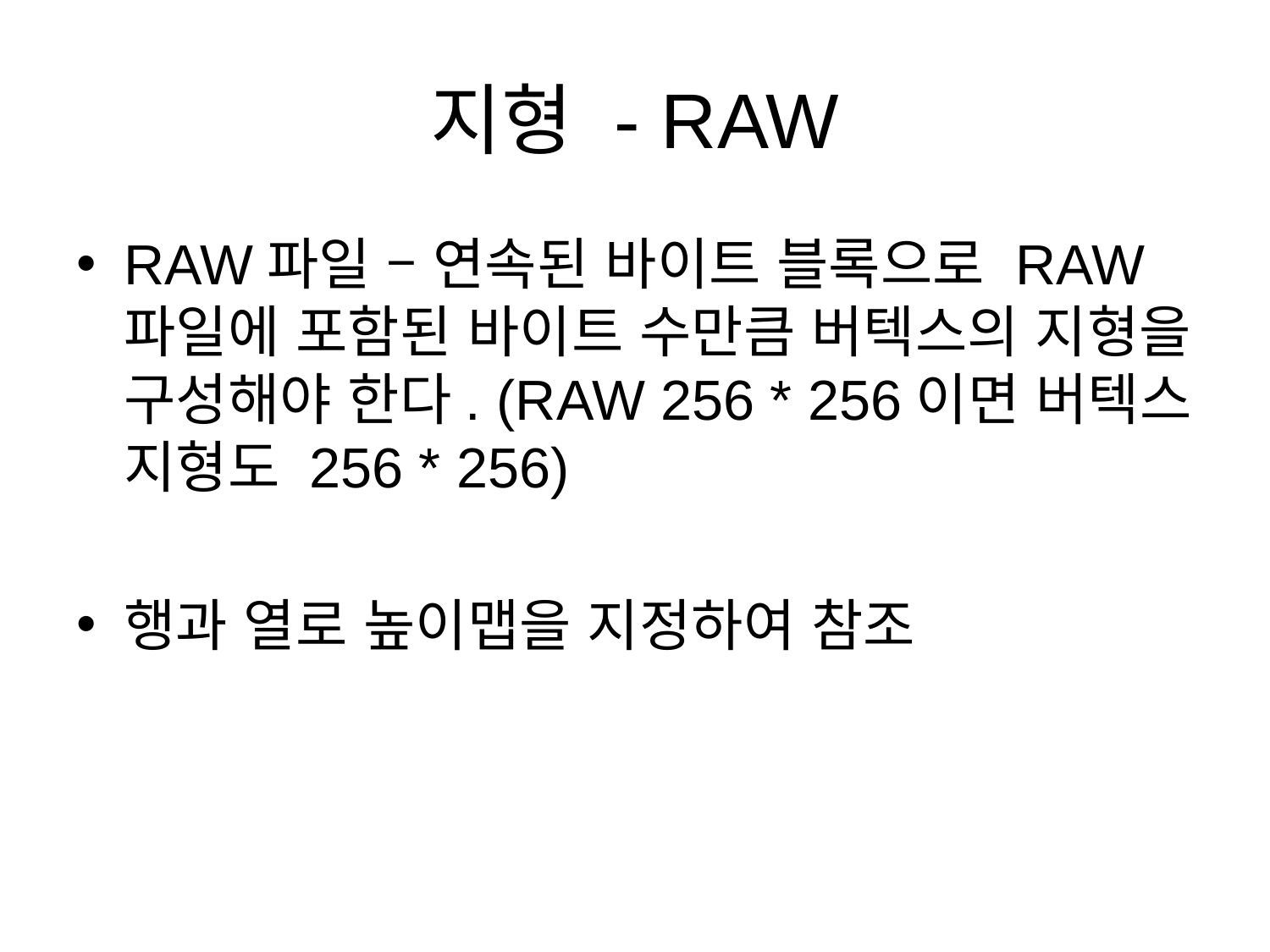

# 지형 - RAW
RAW파일 – 연속된 바이트 블록으로 RAW 파일에 포함된 바이트 수만큼 버텍스의 지형을 구성해야 한다. (RAW 256 * 256이면 버텍스 지형도 256 * 256)

행과 열로 높이맵을 지정하여 참조